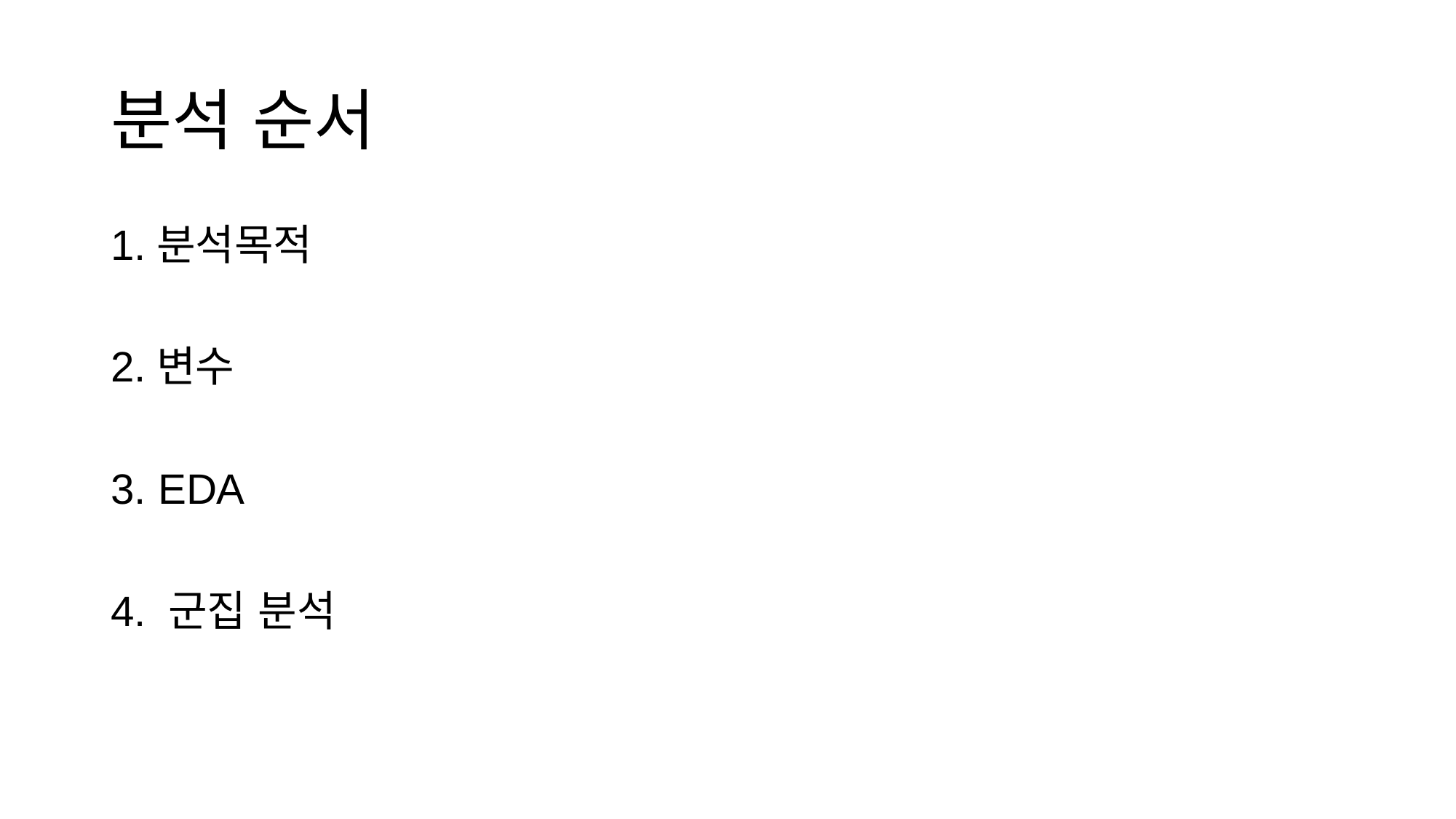

# 분석 순서
1.분석목적

2.변수

3. EDA

4. 군집 분석